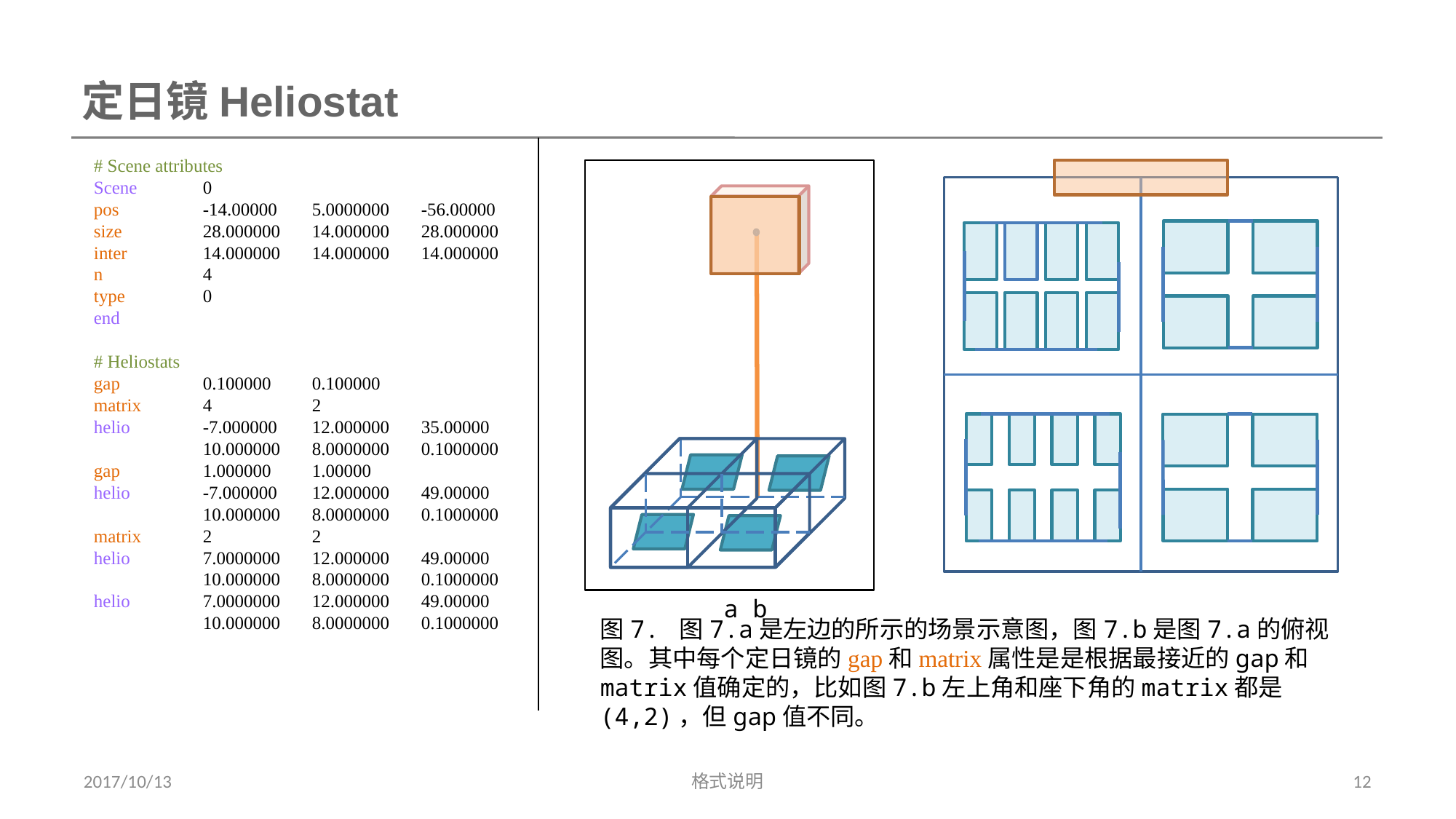

定日镜Heliostat
# Scene attributes
Scene	0
pos	-14.00000	5.0000000	-56.00000
size	28.000000	14.000000	28.000000
inter	14.000000	14.000000	14.000000
n	4
type	0
end

# Heliostats
gap 	0.100000 	0.100000
matrix	4	2
helio	-7.000000	12.000000	35.00000
	10.000000 	8.0000000 	0.1000000
gap 	1.000000 	1.00000
helio	-7.000000	12.000000	49.00000
	10.000000 	8.0000000 	0.1000000
matrix	2	2
helio	7.0000000	12.000000	49.00000
	10.000000 	8.0000000 	0.1000000
helio	7.0000000	12.000000	49.00000
	10.000000 	8.0000000 	0.1000000

a b
图7. 图7.a是左边的所示的场景示意图，图7.b是图7.a的俯视图。其中每个定日镜的gap和matrix属性是是根据最接近的gap和matrix值确定的，比如图7.b左上角和座下角的matrix都是(4,2)，但gap值不同。
2017/10/13
格式说明
12